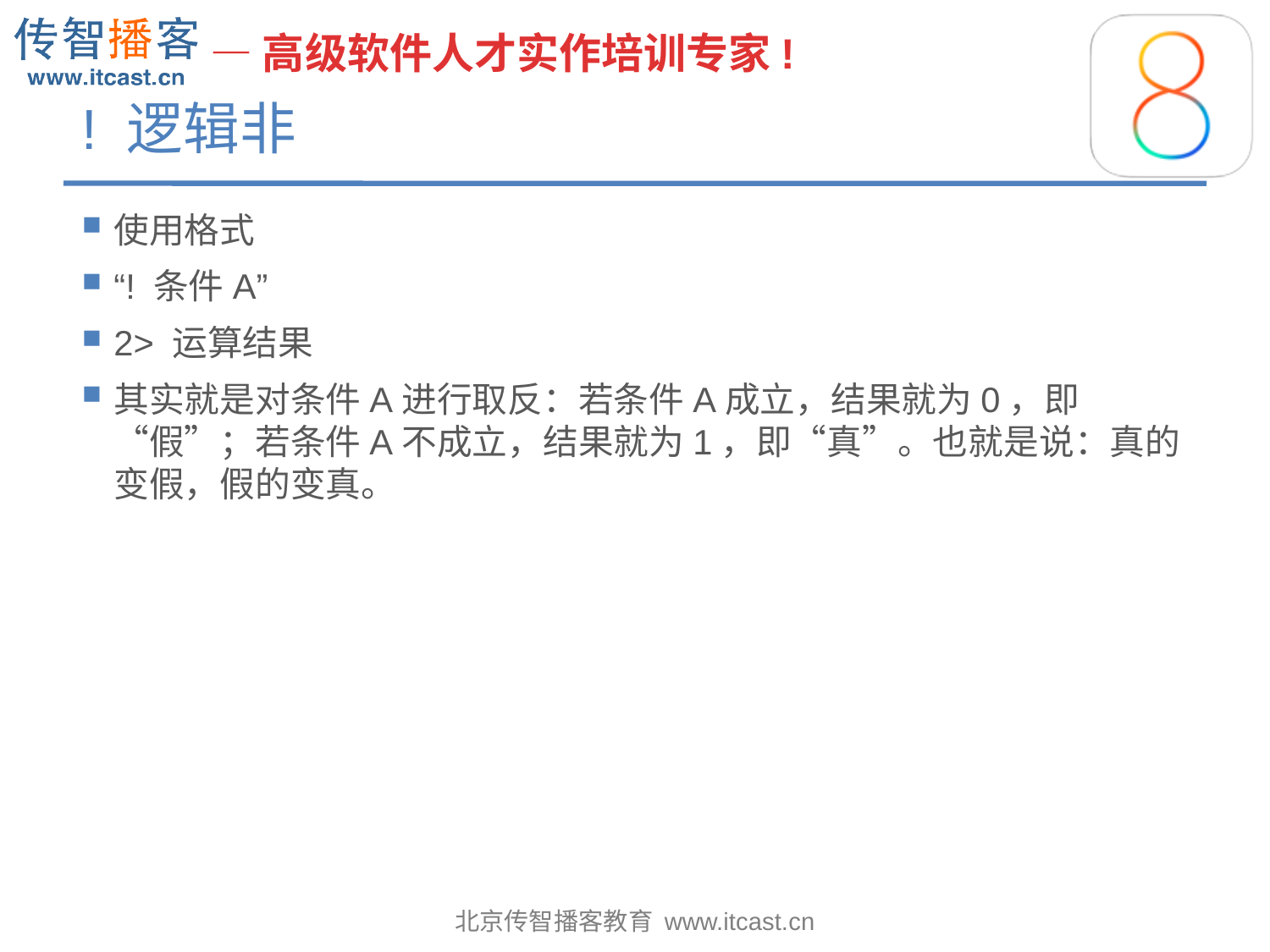

# ! 逻辑非
使用格式
“! 条件A”
2> 运算结果
其实就是对条件A进行取反：若条件A成立，结果就为0，即“假”；若条件A不成立，结果就为1，即“真”。也就是说：真的变假，假的变真。